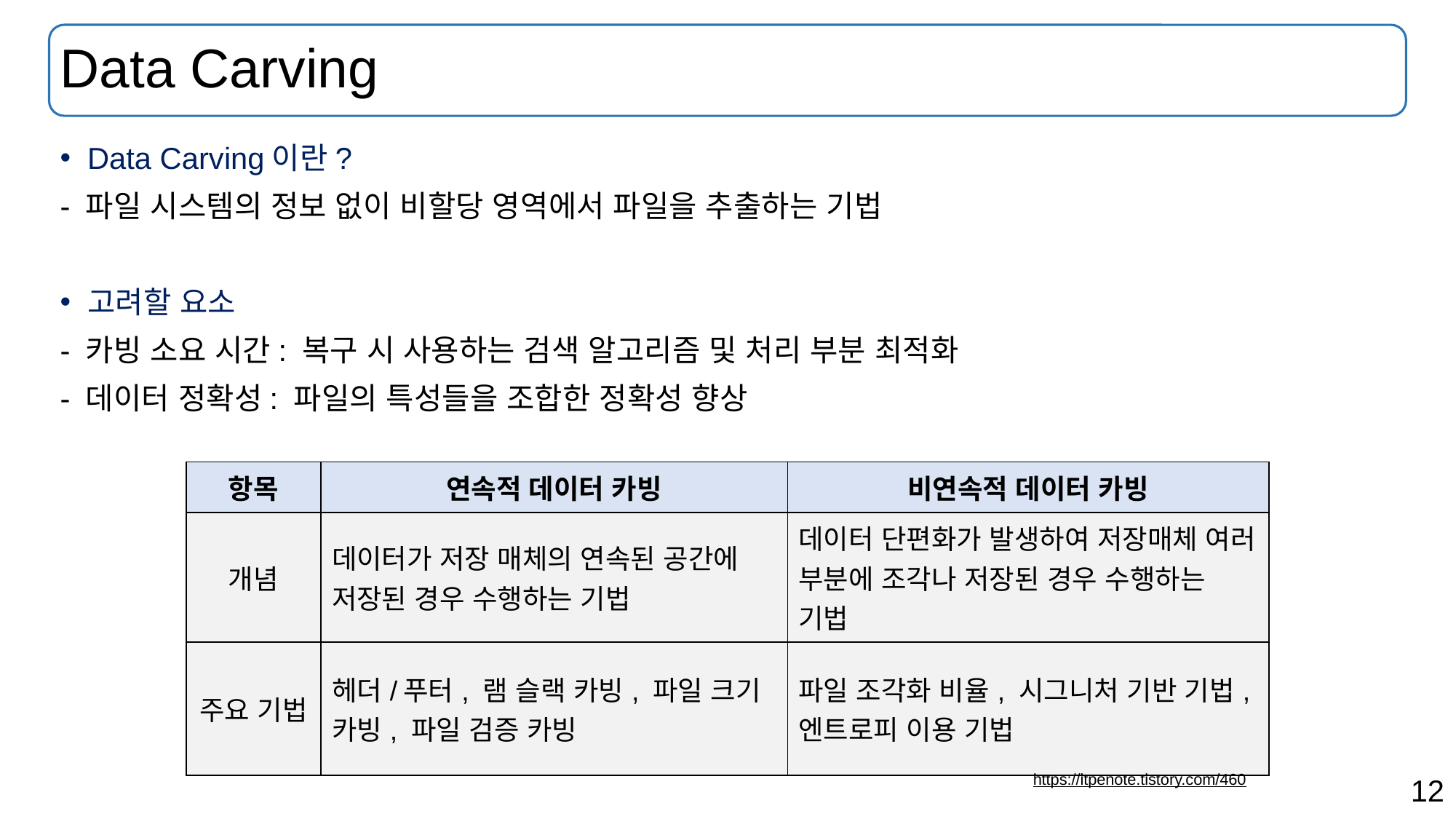

# Data Carving
Data Carving이란?
- 파일 시스템의 정보 없이 비할당 영역에서 파일을 추출하는 기법

고려할 요소
- 카빙 소요 시간: 복구 시 사용하는 검색 알고리즘 및 처리 부분 최적화
- 데이터 정확성: 파일의 특성들을 조합한 정확성 향상
| 항목 | 연속적 데이터 카빙 | 비연속적 데이터 카빙 |
| --- | --- | --- |
| 개념 | 데이터가 저장 매체의 연속된 공간에 저장된 경우 수행하는 기법 | 데이터 단편화가 발생하여 저장매체 여러 부분에 조각나 저장된 경우 수행하는 기법 |
| 주요 기법 | 헤더/푸터, 램 슬랙 카빙, 파일 크기 카빙, 파일 검증 카빙 | 파일 조각화 비율, 시그니처 기반 기법, 엔트로피 이용 기법 |
https://itpenote.tistory.com/460